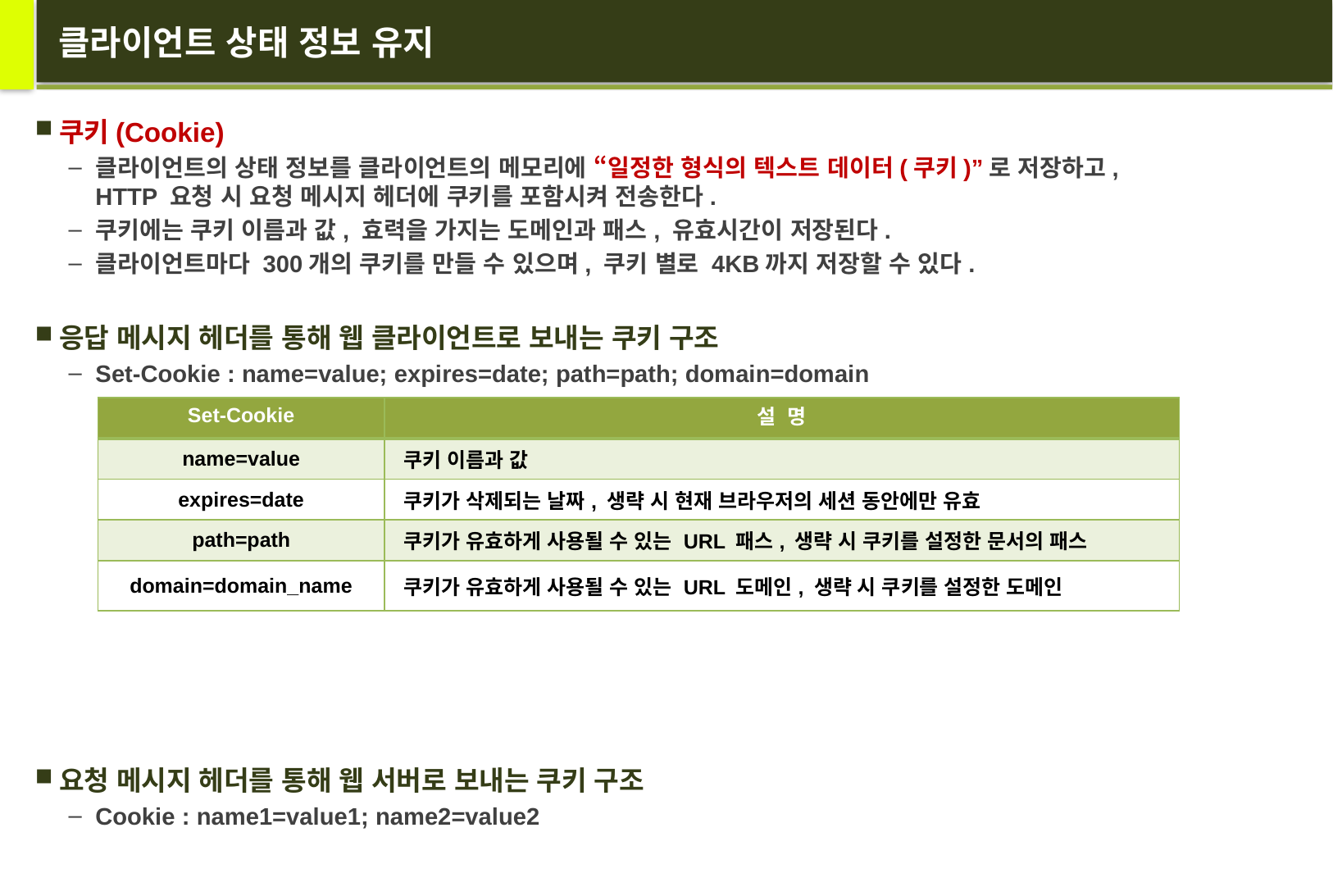

# 클라이언트 상태 정보 유지
쿠키(Cookie)
클라이언트의 상태 정보를 클라이언트의 메모리에 “일정한 형식의 텍스트 데이터(쿠키)”로 저장하고,
HTTP 요청 시 요청 메시지 헤더에 쿠키를 포함시켜 전송한다.
쿠키에는 쿠키 이름과 값, 효력을 가지는 도메인과 패스, 유효시간이 저장된다.
클라이언트마다 300개의 쿠키를 만들 수 있으며, 쿠키 별로 4KB까지 저장할 수 있다.

응답 메시지 헤더를 통해 웹 클라이언트로 보내는 쿠키 구조
Set-Cookie : name=value; expires=date; path=path; domain=domain

요청 메시지 헤더를 통해 웹 서버로 보내는 쿠키 구조
Cookie : name1=value1; name2=value2
| Set-Cookie | 설 명 |
| --- | --- |
| name=value | 쿠키 이름과 값 |
| expires=date | 쿠키가 삭제되는 날짜, 생략 시 현재 브라우저의 세션 동안에만 유효 |
| path=path | 쿠키가 유효하게 사용될 수 있는 URL 패스, 생략 시 쿠키를 설정한 문서의 패스 |
| domain=domain\_name | 쿠키가 유효하게 사용될 수 있는 URL 도메인, 생략 시 쿠키를 설정한 도메인 |